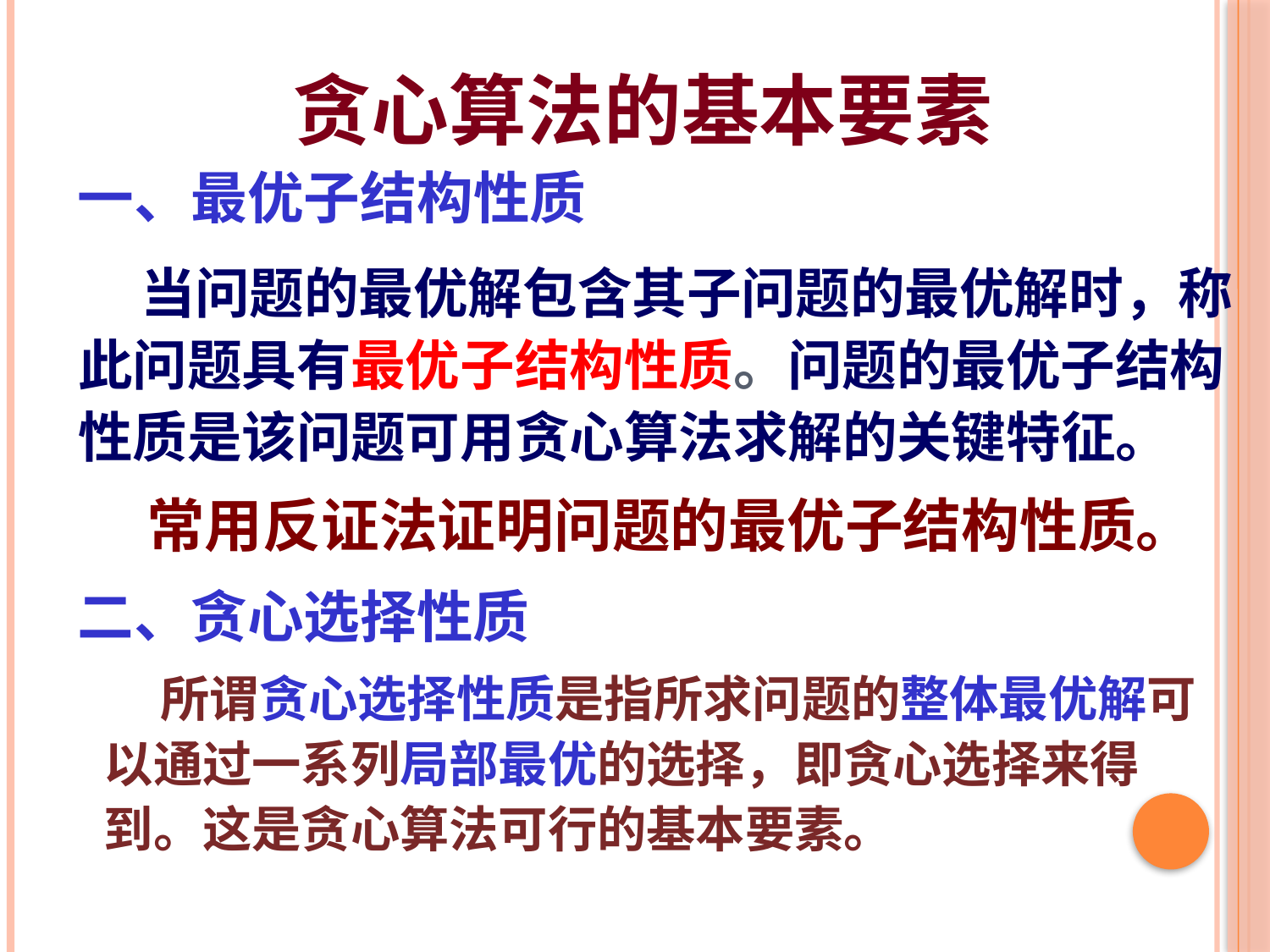

贪心算法的基本要素
一、最优子结构性质
    当问题的最优解包含其子问题的最优解时，称此问题具有最优子结构性质。问题的最优子结构性质是该问题可用贪心算法求解的关键特征。
常用反证法证明问题的最优子结构性质。
二、贪心选择性质
    所谓贪心选择性质是指所求问题的整体最优解可以通过一系列局部最优的选择，即贪心选择来得到。这是贪心算法可行的基本要素。